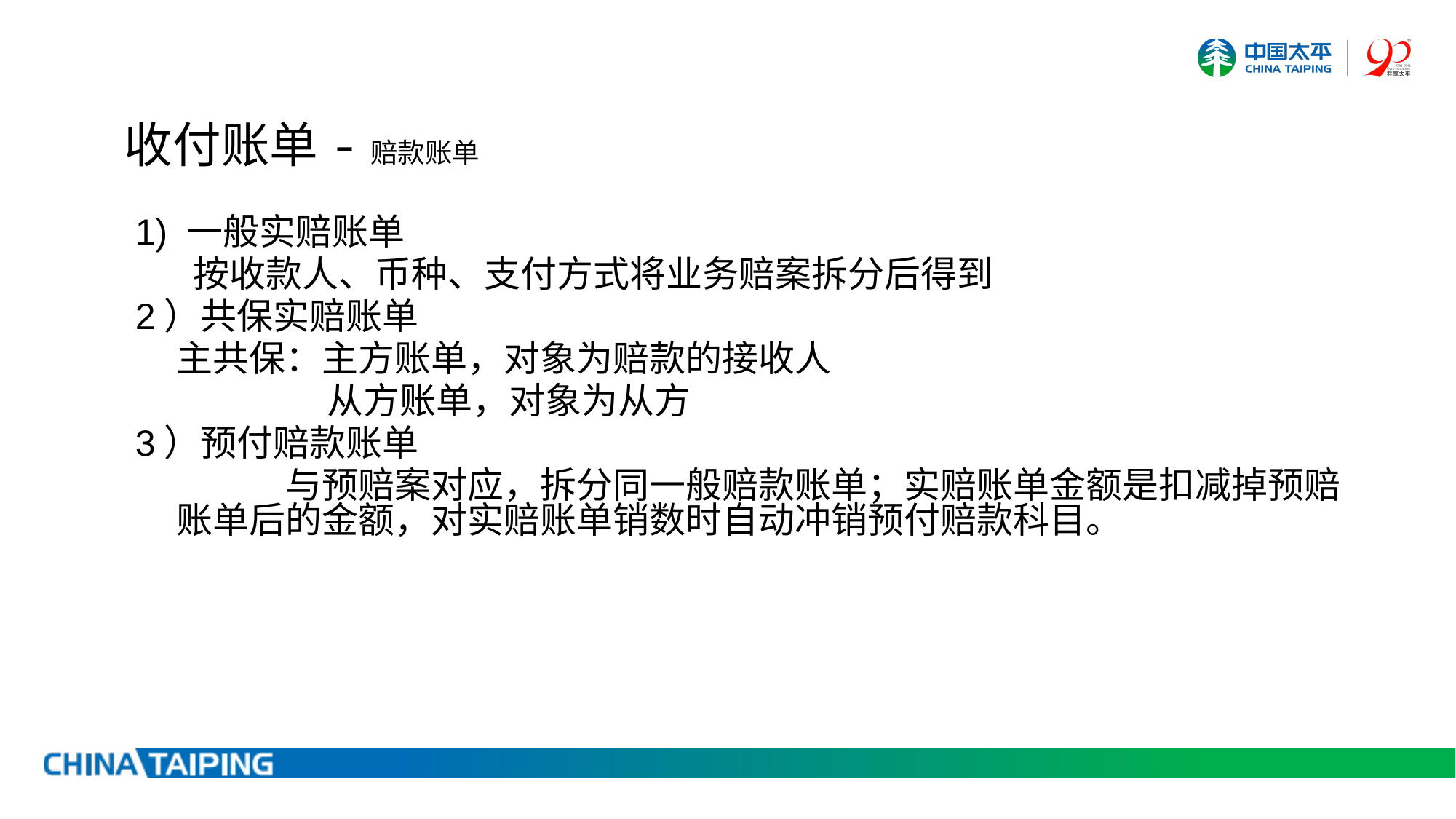

收付账单-赔款账单
1) 一般实赔账单
	 按收款人、币种、支付方式将业务赔案拆分后得到
2）共保实赔账单
	主共保：主方账单，对象为赔款的接收人
		    从方账单，对象为从方
3）预付赔款账单
		与预赔案对应，拆分同一般赔款账单；实赔账单金额是扣减掉预赔账单后的金额，对实赔账单销数时自动冲销预付赔款科目。

20